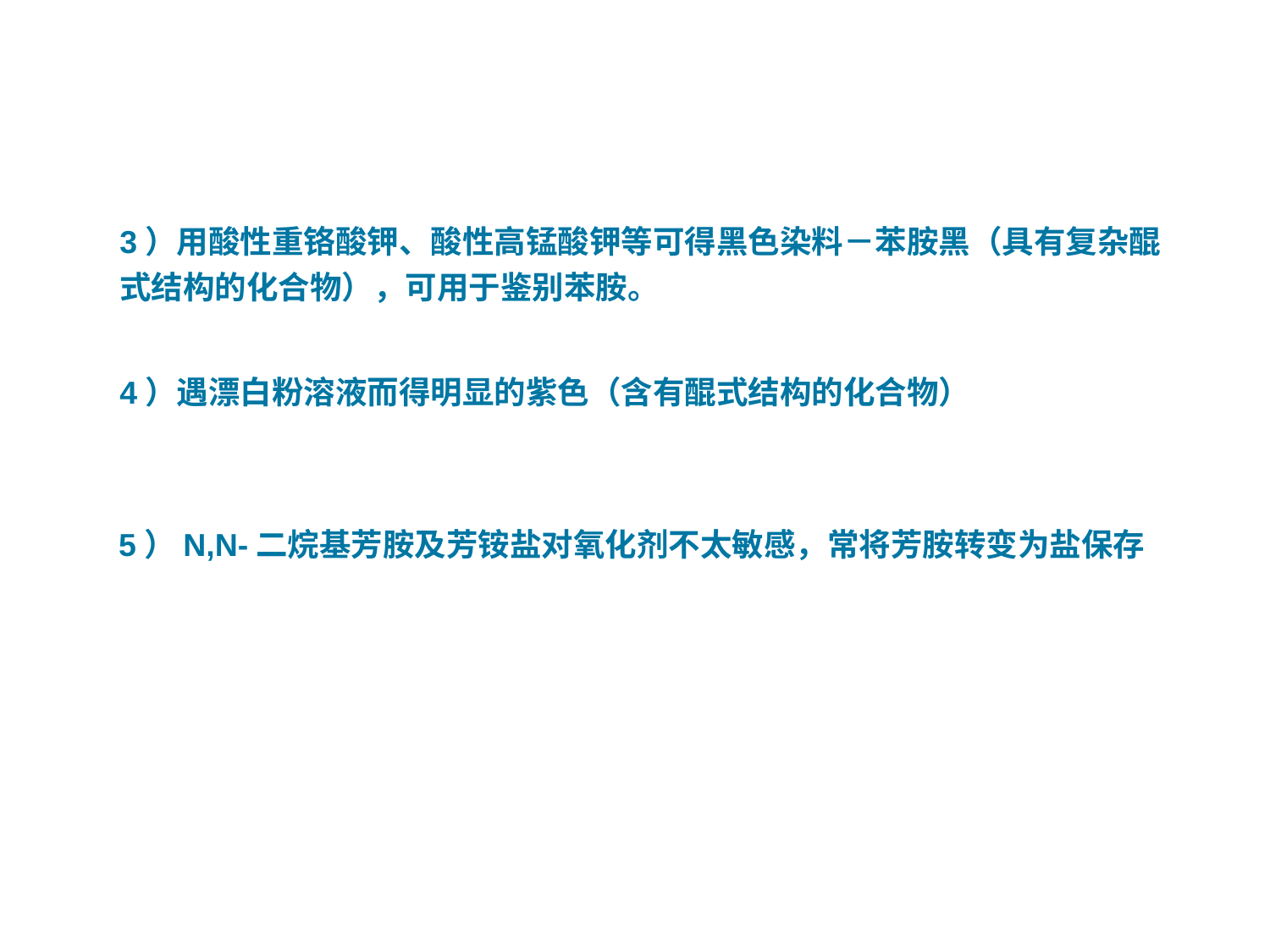

3）用酸性重铬酸钾、酸性高锰酸钾等可得黑色染料－苯胺黑（具有复杂醌式结构的化合物），可用于鉴别苯胺。
4）遇漂白粉溶液而得明显的紫色（含有醌式结构的化合物）
5）N,N-二烷基芳胺及芳铵盐对氧化剂不太敏感，常将芳胺转变为盐保存